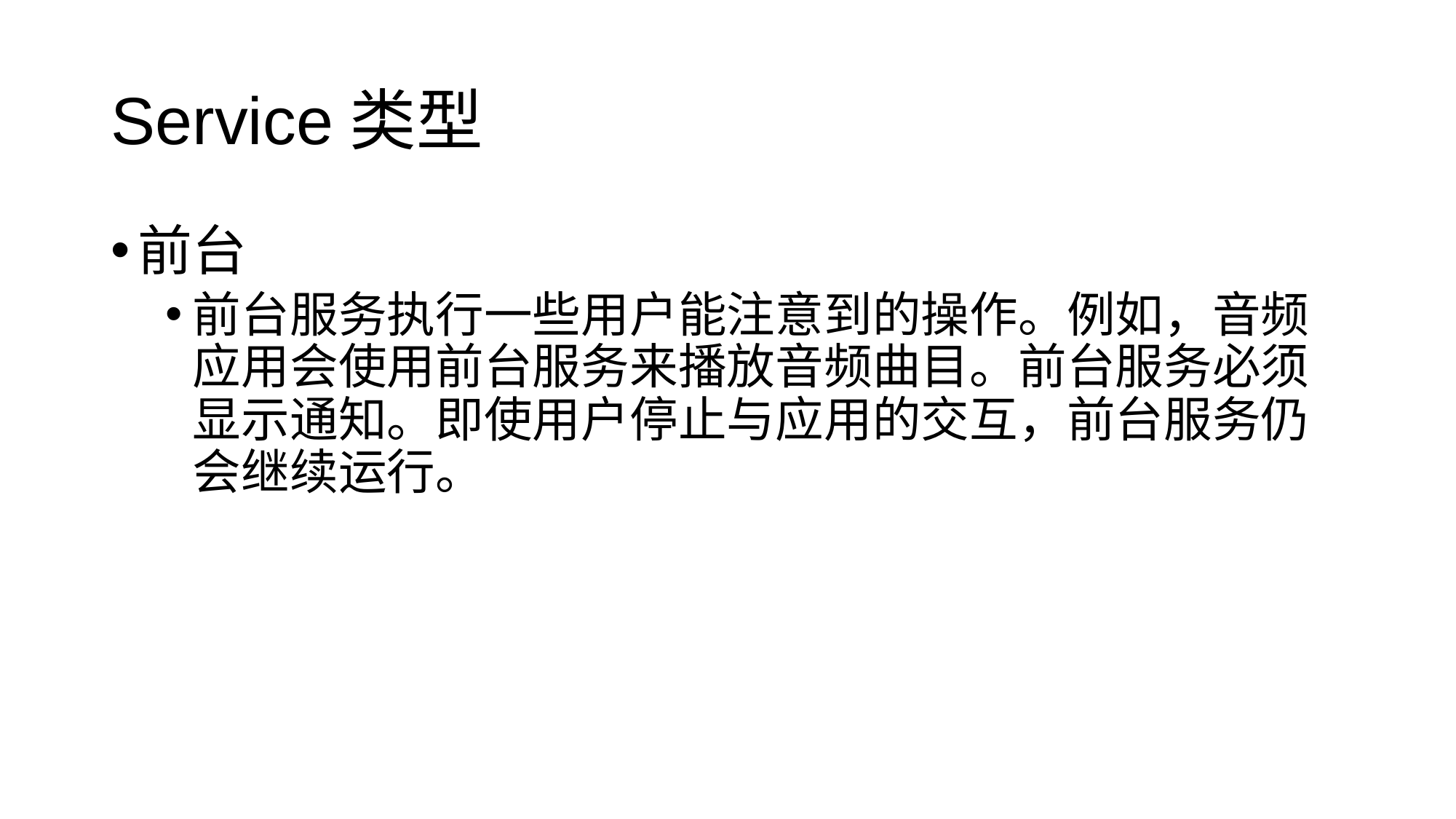

# Service类型
前台
前台服务执行一些用户能注意到的操作。例如，音频应用会使用前台服务来播放音频曲目。前台服务必须显示通知。即使用户停止与应用的交互，前台服务仍会继续运行。